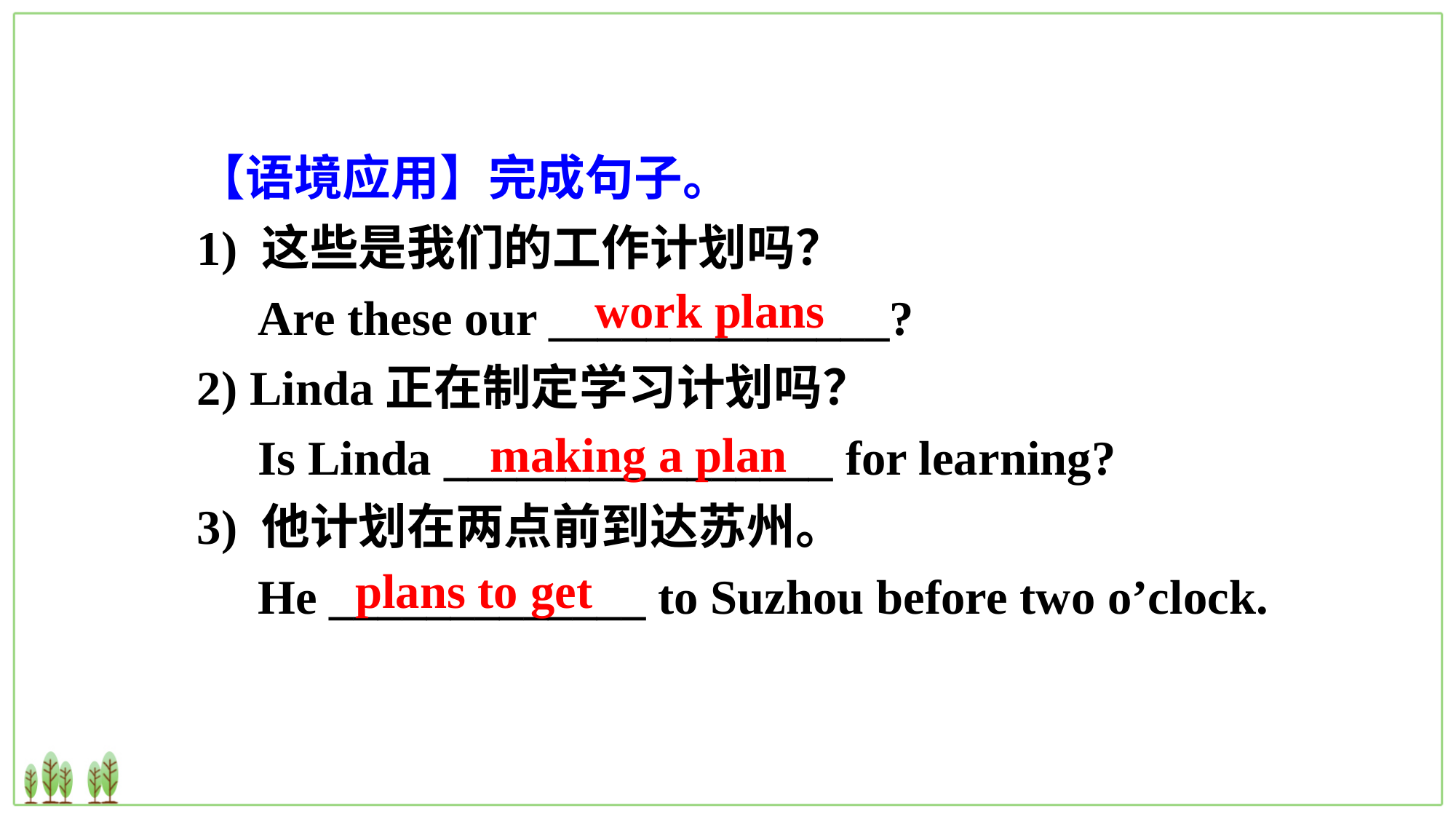

【语境应用】完成句子。
1) 这些是我们的工作计划吗？
     Are these our ______________?
2) Linda正在制定学习计划吗？
     Is Linda ________________ for learning?
3) 他计划在两点前到达苏州。
     He _____________ to Suzhou before two o’clock.
work plans
making a plan
plans to get